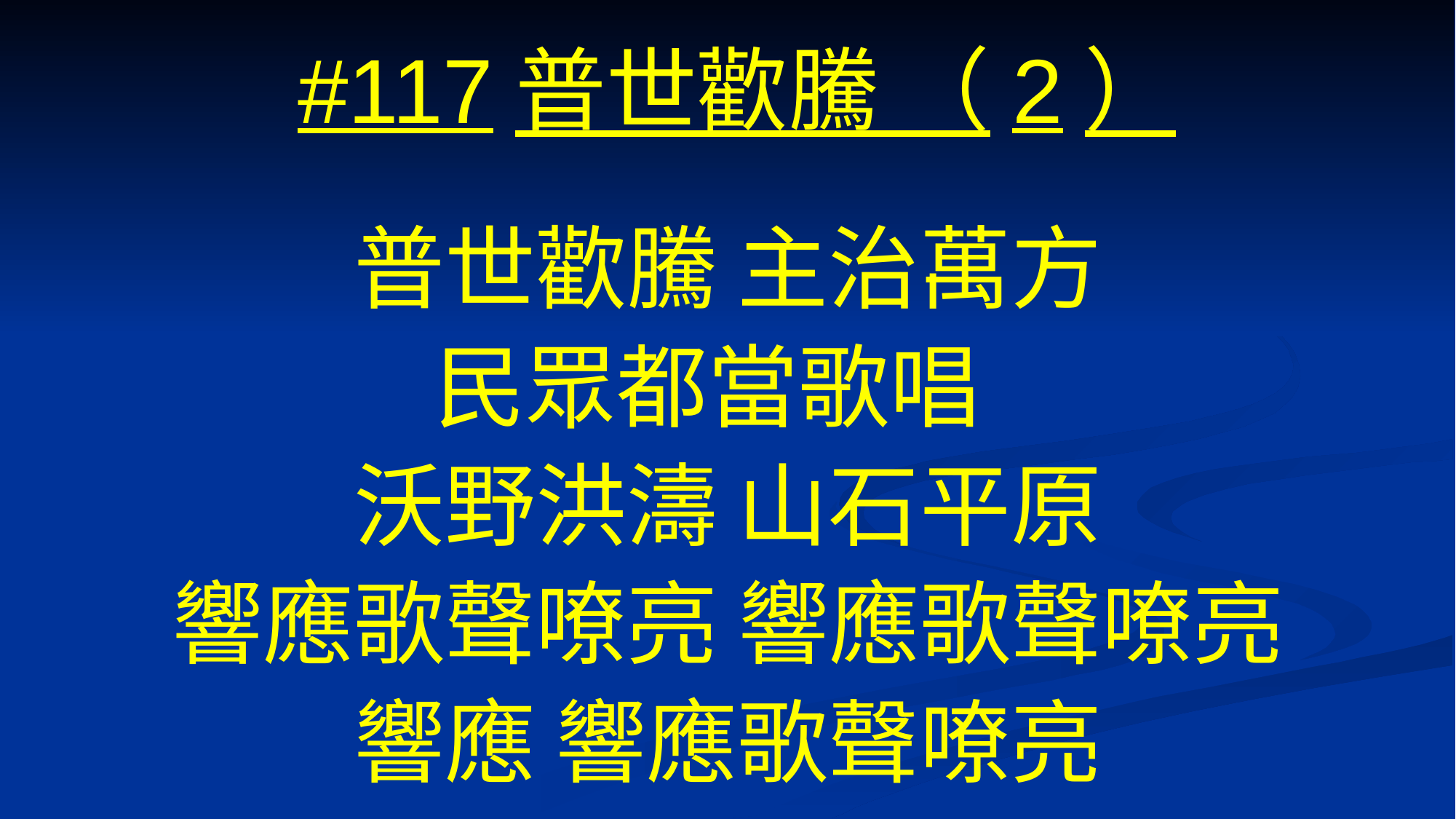

# #117普世歡騰 （2）
普世歡騰 主治萬方
民眾都當歌唱
沃野洪濤 山石平原
響應歌聲嘹亮 響應歌聲嘹亮
響應 響應歌聲嘹亮